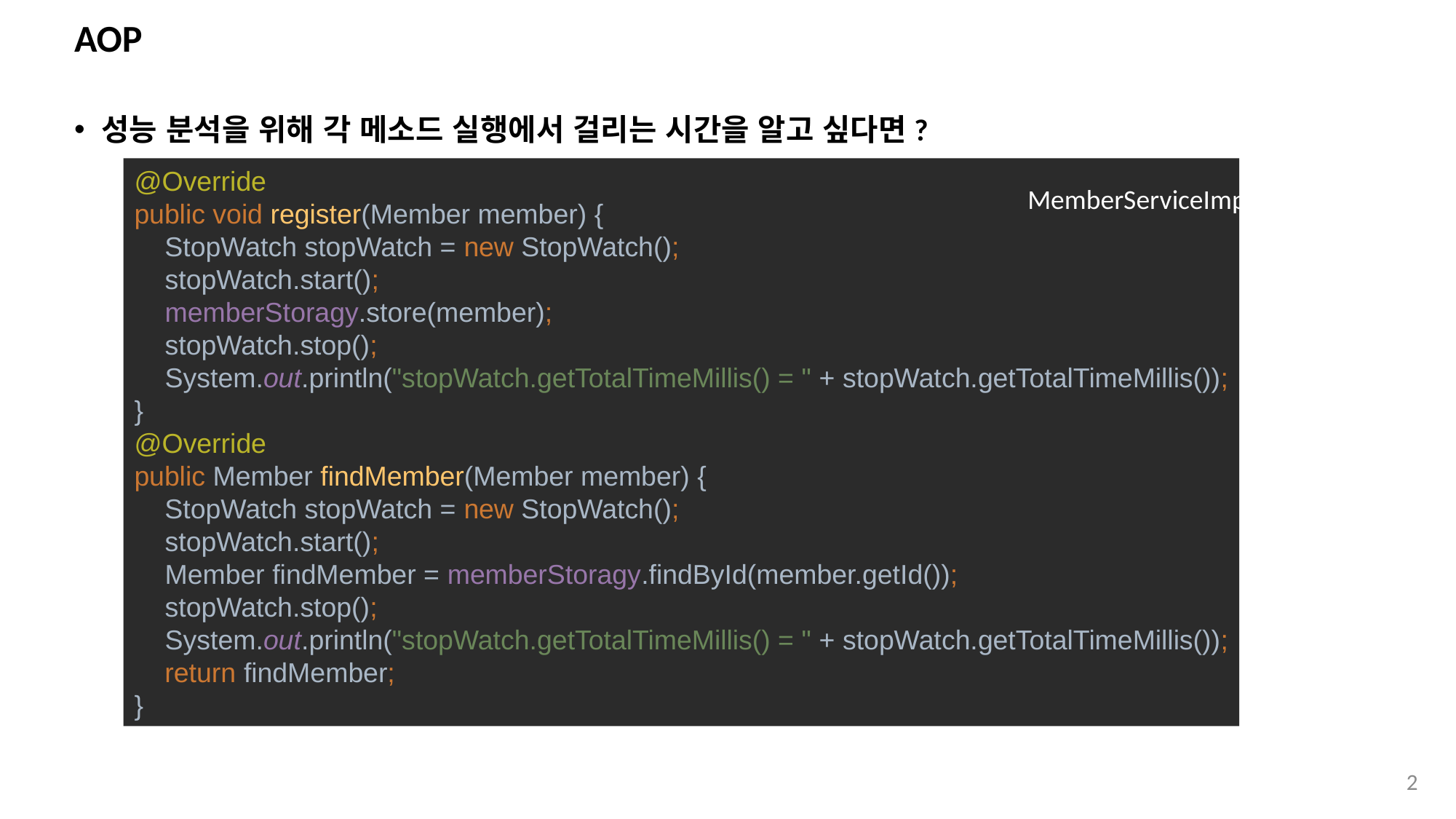

# AOP
성능 분석을 위해 각 메소드 실행에서 걸리는 시간을 알고 싶다면?

@Override
public void register(Member member) {
    StopWatch stopWatch = new StopWatch();
    stopWatch.start();
    memberStoragy.store(member);
    stopWatch.stop();
    System.out.println("stopWatch.getTotalTimeMillis() = " + stopWatch.getTotalTimeMillis());
}
@Override
public Member findMember(Member member) {
    StopWatch stopWatch = new StopWatch();
    stopWatch.start();
    Member findMember = memberStoragy.findById(member.getId());
    stopWatch.stop();
    System.out.println("stopWatch.getTotalTimeMillis() = " + stopWatch.getTotalTimeMillis());
    return findMember;
}
MemberServiceImpl
2